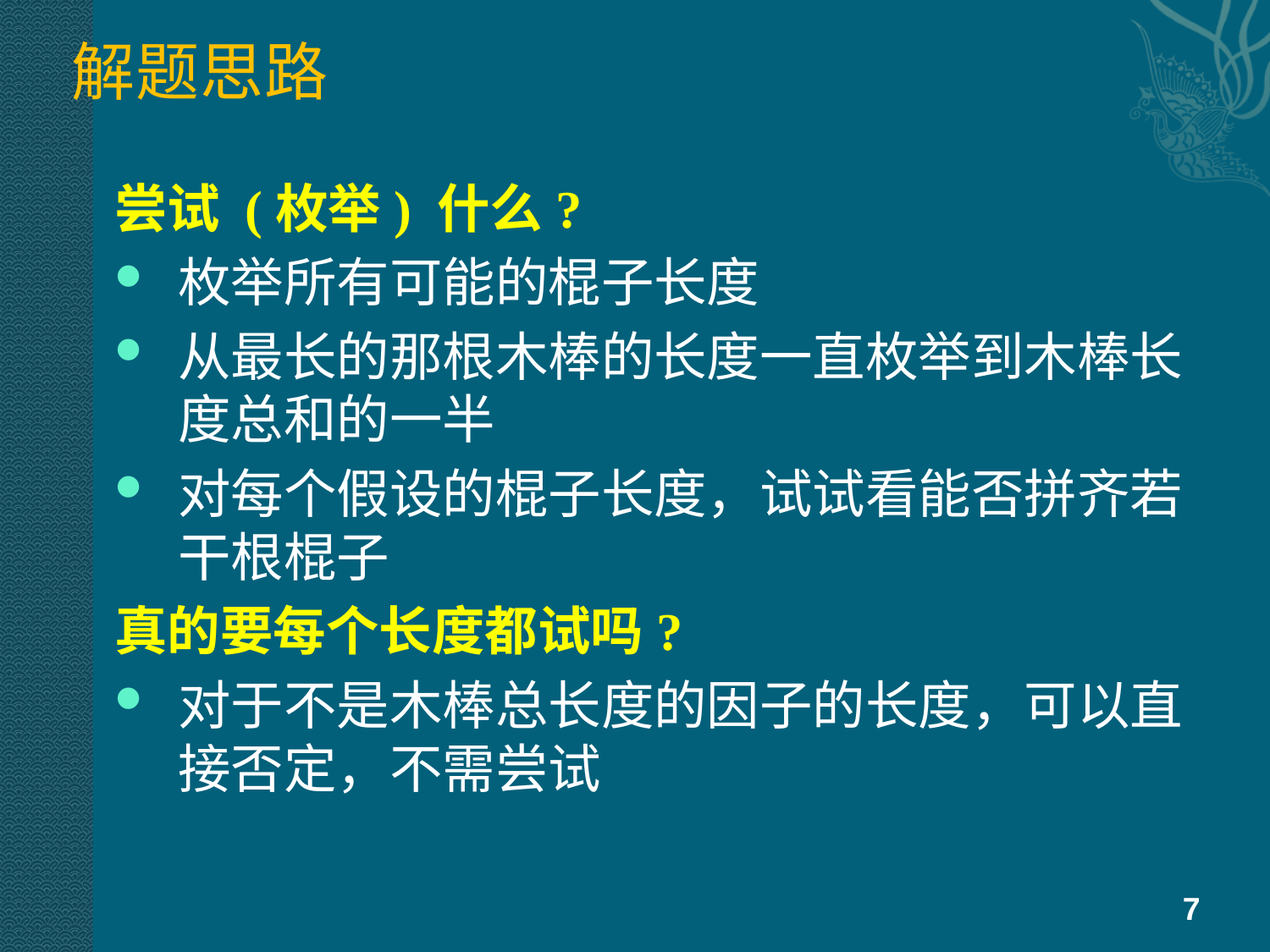

# 解题思路
尝试 (枚举) 什么?
枚举所有可能的棍子长度
从最长的那根木棒的长度一直枚举到木棒长度总和的一半
对每个假设的棍子长度，试试看能否拼齐若干根棍子
真的要每个长度都试吗?
对于不是木棒总长度的因子的长度，可以直接否定，不需尝试
7